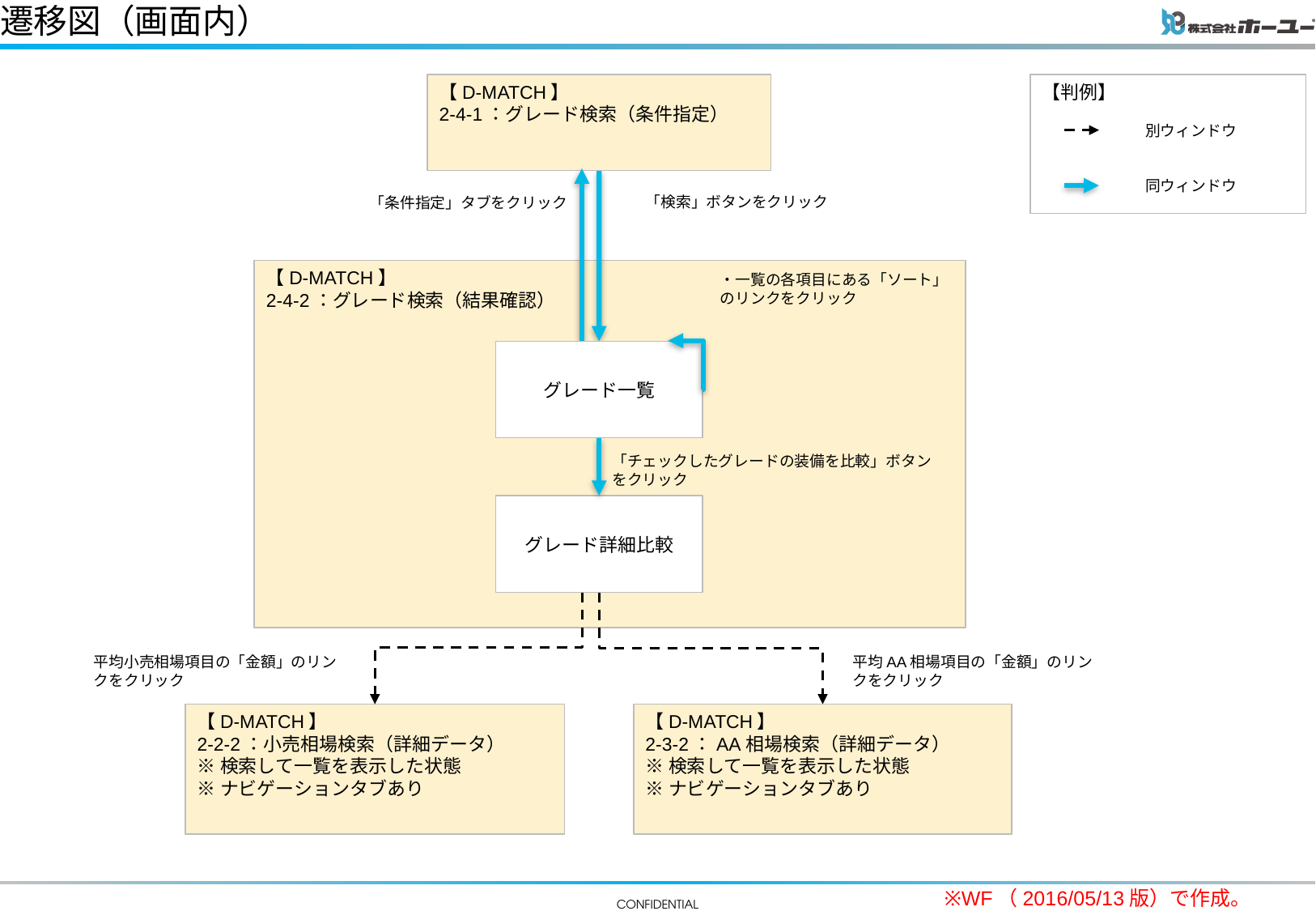

# 遷移図（画面内）
【判例】

別ウィンドウ
同ウィンドウ
【D-MATCH】
2-4-1：グレード検索（条件指定）

「検索」ボタンをクリック
「条件指定」タブをクリック
【D-MATCH】
2-4-2：グレード検索（結果確認）
・一覧の各項目にある「ソート」のリンクをクリック

グレード一覧
「チェックしたグレードの装備を比較」ボタンをクリック
グレード詳細比較

平均小売相場項目の「金額」のリンクをクリック
平均AA相場項目の「金額」のリンクをクリック
【D-MATCH】
2-2-2：小売相場検索（詳細データ）
※検索して一覧を表示した状態
※ナビゲーションタブあり
【D-MATCH】
2-3-2：AA相場検索（詳細データ）
※検索して一覧を表示した状態
※ナビゲーションタブあり
※WF（2016/05/13版）で作成。